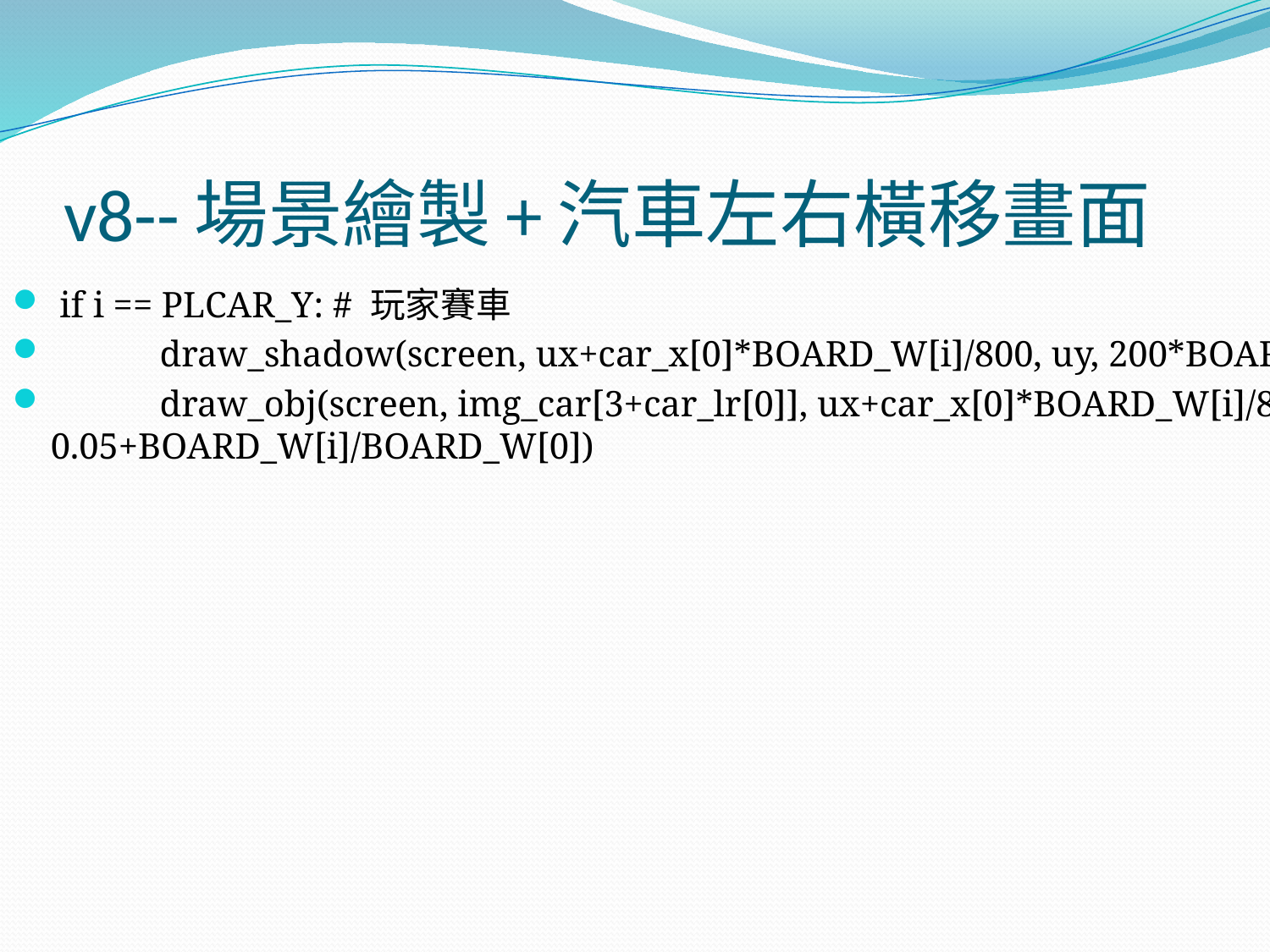

# v8--場景繪製+汽車左右橫移畫面
 if i == PLCAR_Y: # 玩家賽車
            draw_shadow(screen, ux+car_x[0]*BOARD_W[i]/800, uy, 200*BOARD_W[i]/BOARD_W[0])
            draw_obj(screen, img_car[3+car_lr[0]], ux+car_x[0]*BOARD_W[i]/800, uy, 0.05+BOARD_W[i]/BOARD_W[0])